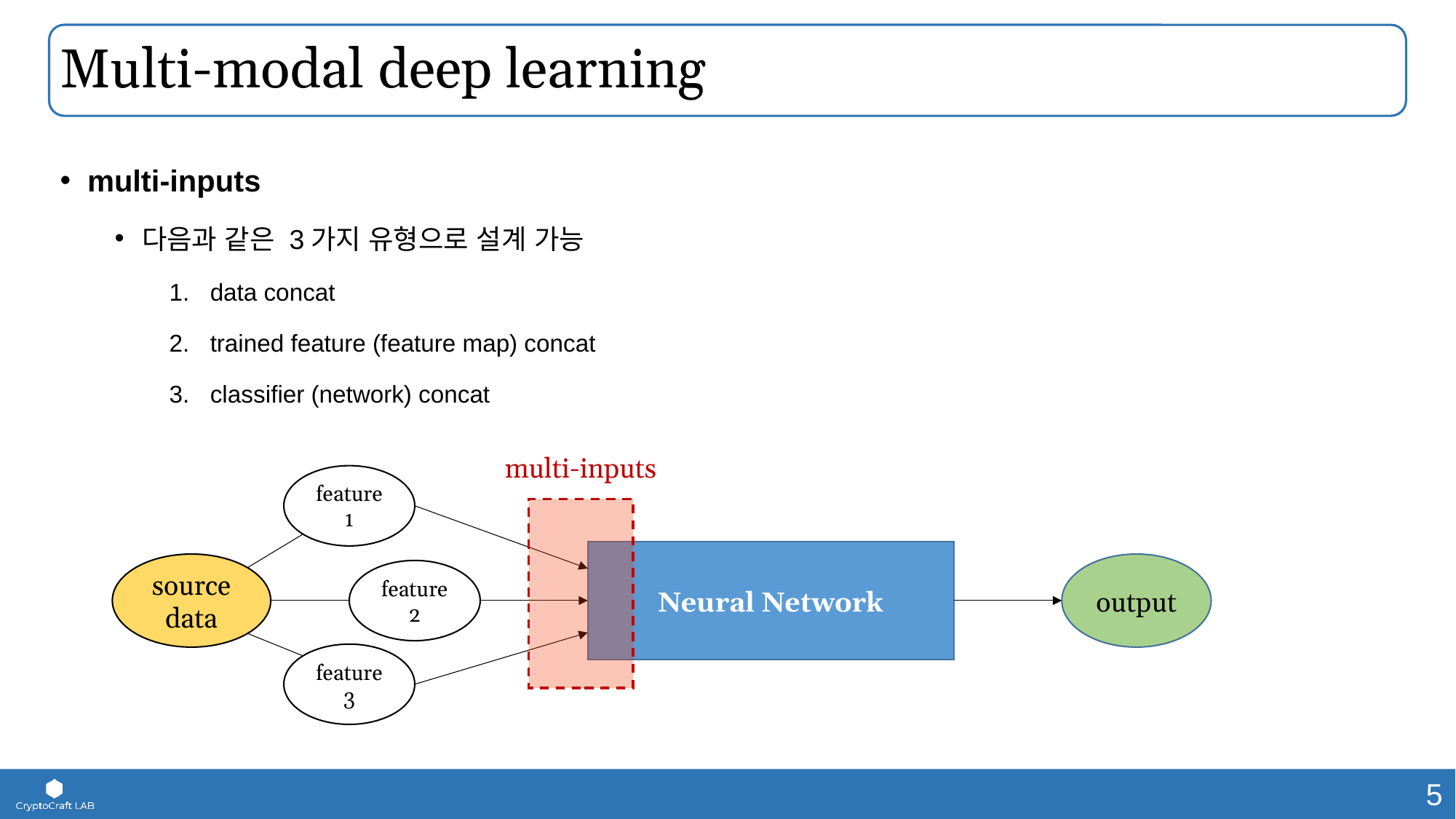

# Multi-modal deep learning
multi-inputs
다음과 같은 3가지 유형으로 설계 가능
data concat
trained feature (feature map) concat
classifier (network) concat

multi-inputs
feature1
source data
feature2
feature3
Neural Network
output